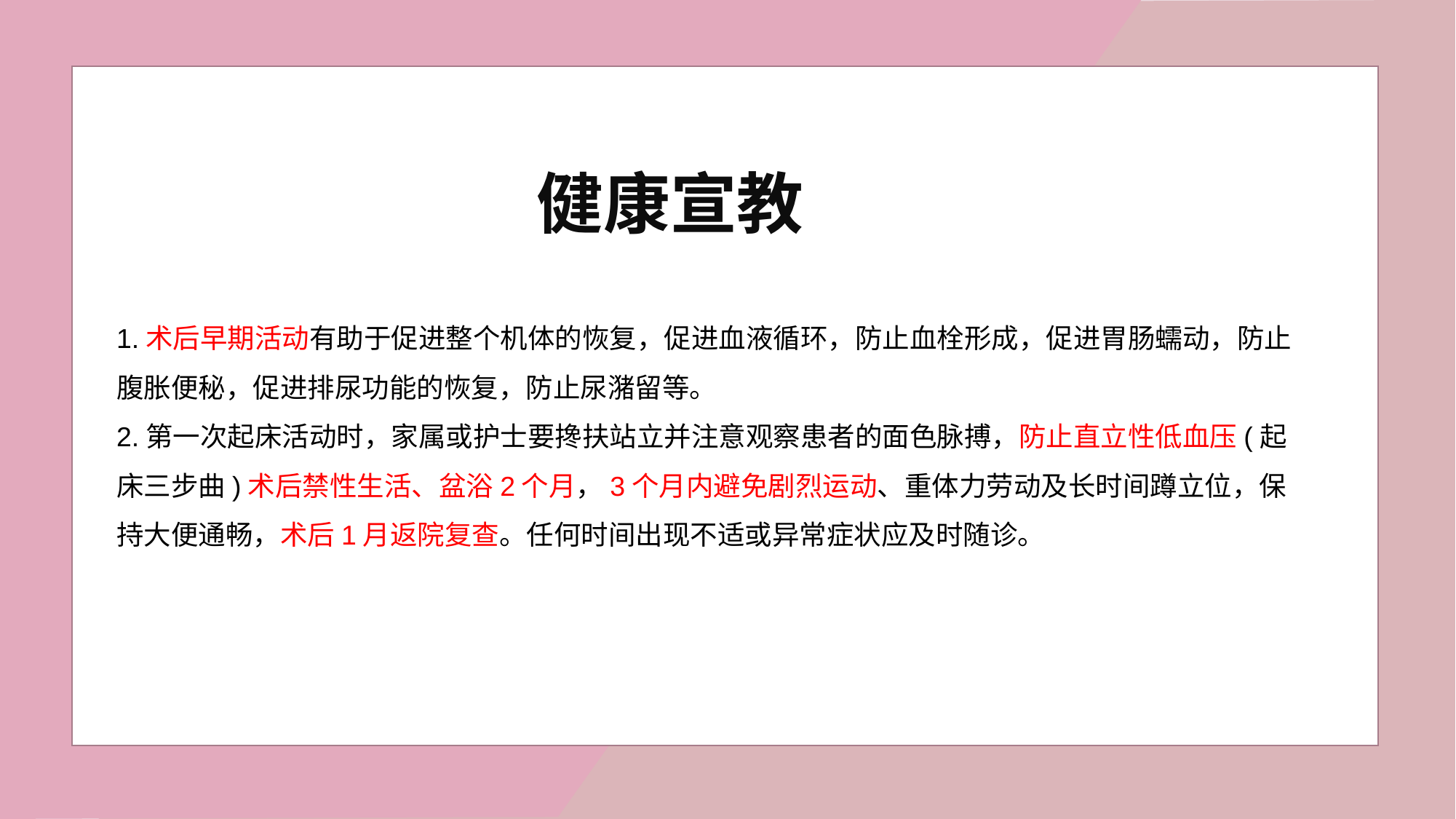

健康宣教
1.术后早期活动有助于促进整个机体的恢复，促进血液循环，防止血栓形成，促进胃肠蠕动，防止腹胀便秘，促进排尿功能的恢复，防止尿潴留等。
2.第一次起床活动时，家属或护士要搀扶站立并注意观察患者的面色脉搏，防止直立性低血压(起床三步曲)术后禁性生活、盆浴2个月，3个月内避免剧烈运动、重体力劳动及长时间蹲立位，保持大便通畅，术后1月返院复查。任何时间出现不适或异常症状应及时随诊。